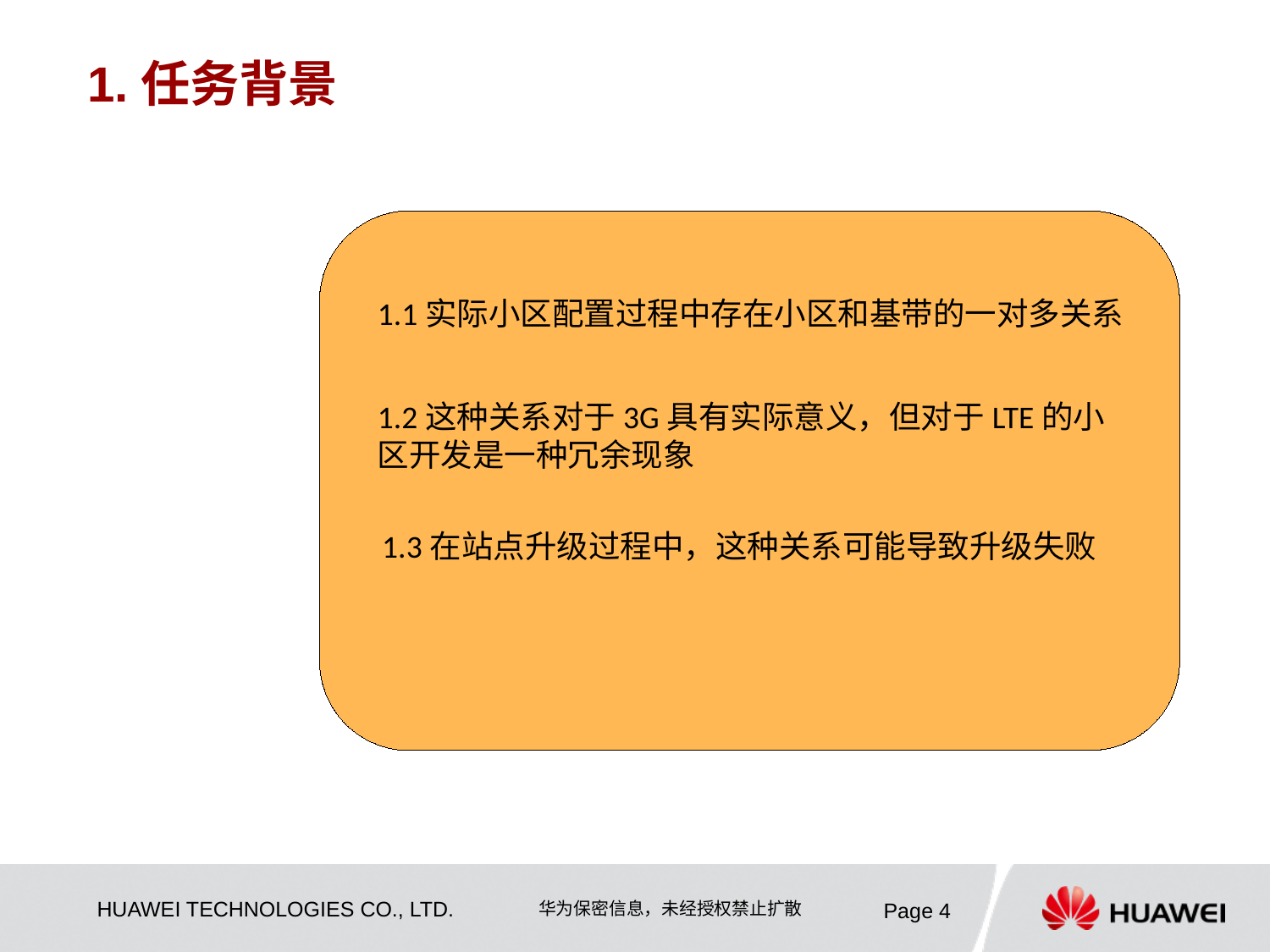

1.任务背景

1.1实际小区配置过程中存在小区和基带的一对多关系

1.2这种关系对于3G具有实际意义，但对于LTE的小区开发是一种冗余现象
1.3在站点升级过程中，这种关系可能导致升级失败